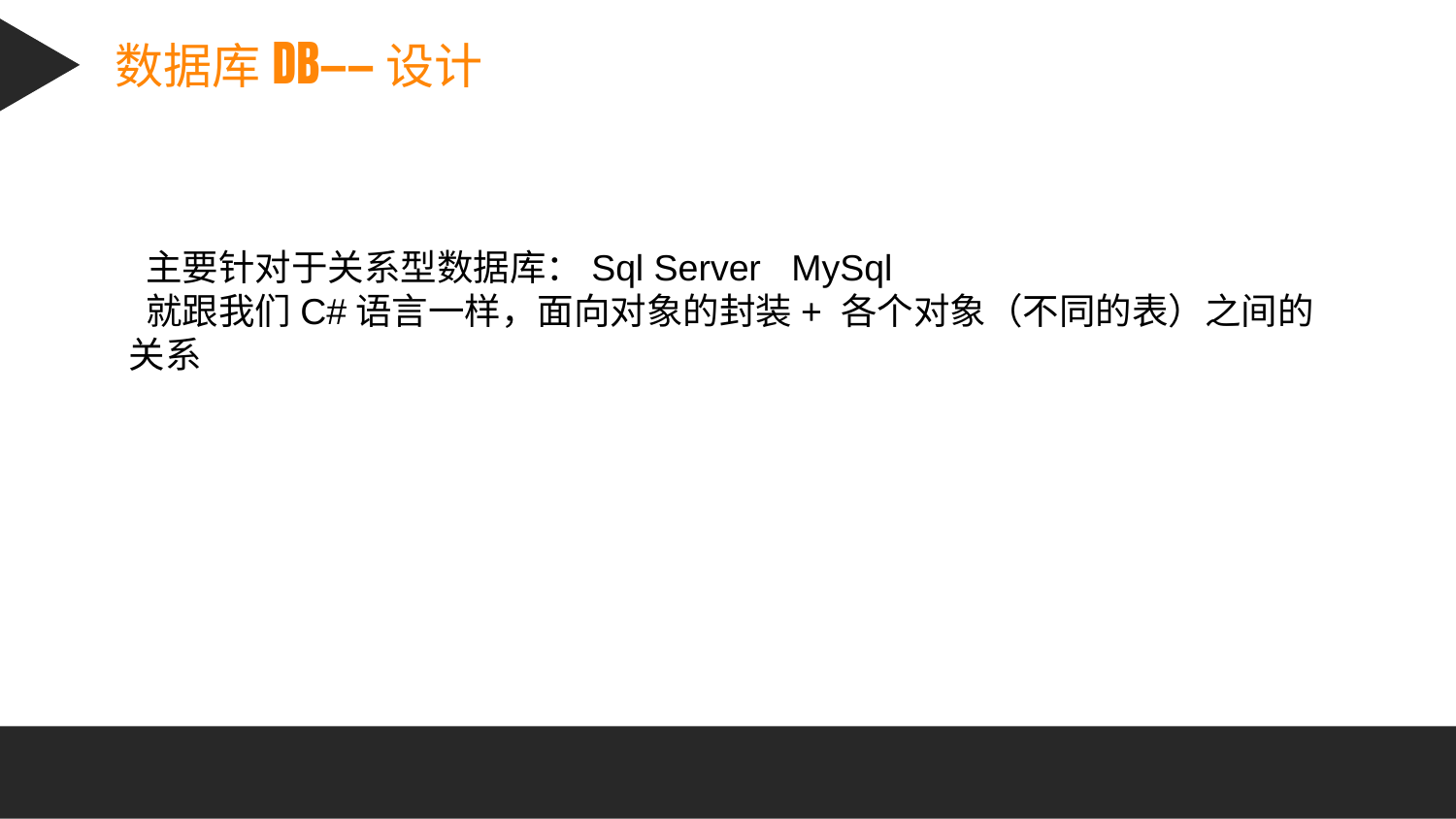

数据库DB——设计
 主要针对于关系型数据库：Sql Server   MySql
 就跟我们C#语言一样，面向对象的封装+ 各个对象（不同的表）之间的关系